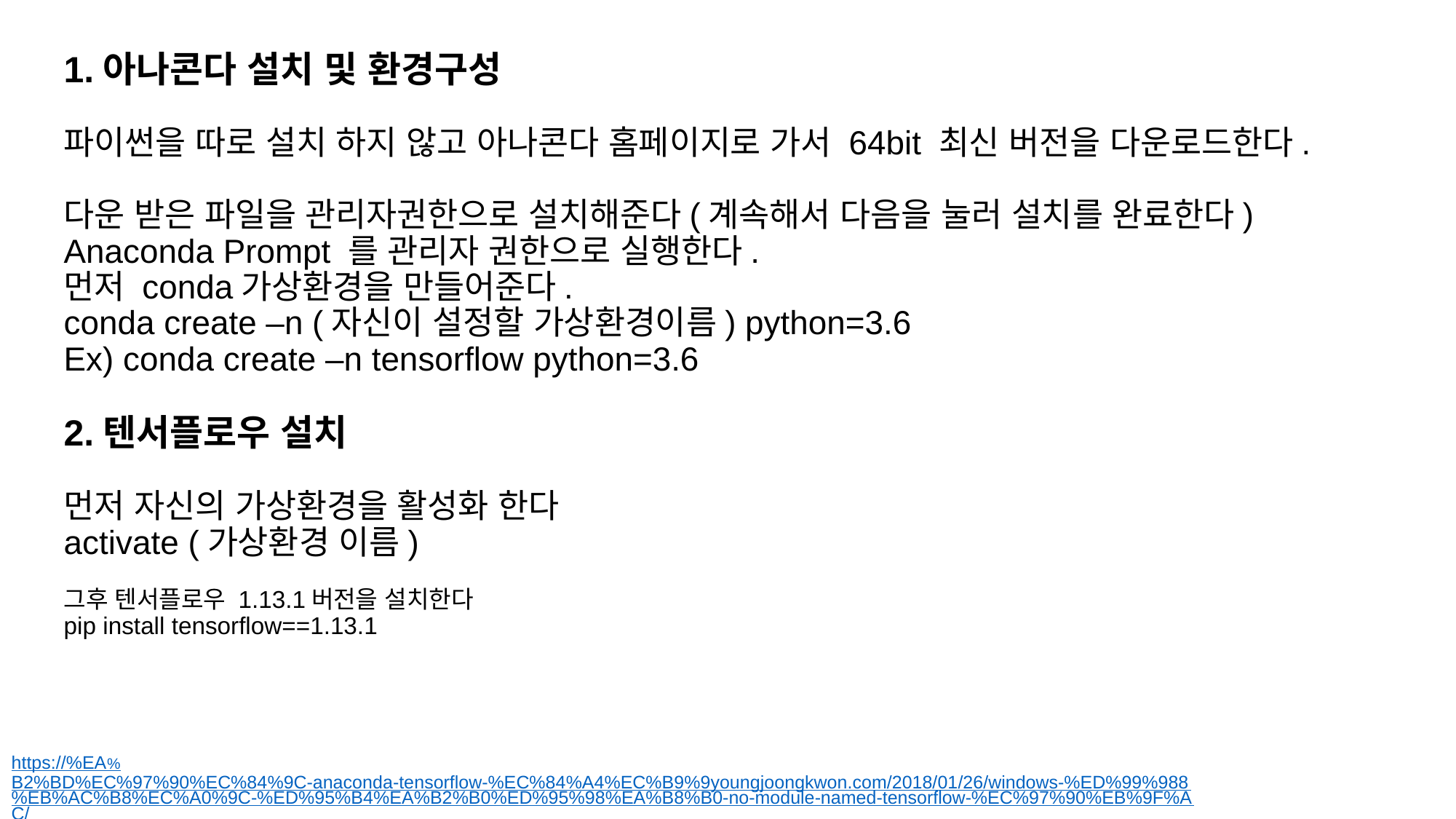

1.아나콘다 설치 및 환경구성

파이썬을 따로 설치 하지 않고 아나콘다 홈페이지로 가서 64bit 최신 버전을 다운로드한다.

다운 받은 파일을 관리자권한으로 설치해준다(계속해서 다음을 눌러 설치를 완료한다)
Anaconda Prompt 를 관리자 권한으로 실행한다.
먼저 conda가상환경을 만들어준다.
conda create –n (자신이 설정할 가상환경이름) python=3.6
Ex) conda create –n tensorflow python=3.6

2.텐서플로우 설치

먼저 자신의 가상환경을 활성화 한다
activate (가상환경 이름)

그후 텐서플로우 1.13.1버전을 설치한다
pip install tensorflow==1.13.1

https://%EA%B2%BD%EC%97%90%EC%84%9C-anaconda-tensorflow-%EC%84%A4%EC%B9%9youngjoongkwon.com/2018/01/26/windows-%ED%99%988%EB%AC%B8%EC%A0%9C-%ED%95%B4%EA%B2%B0%ED%95%98%EA%B8%B0-no-module-named-tensorflow-%EC%97%90%EB%9F%AC/